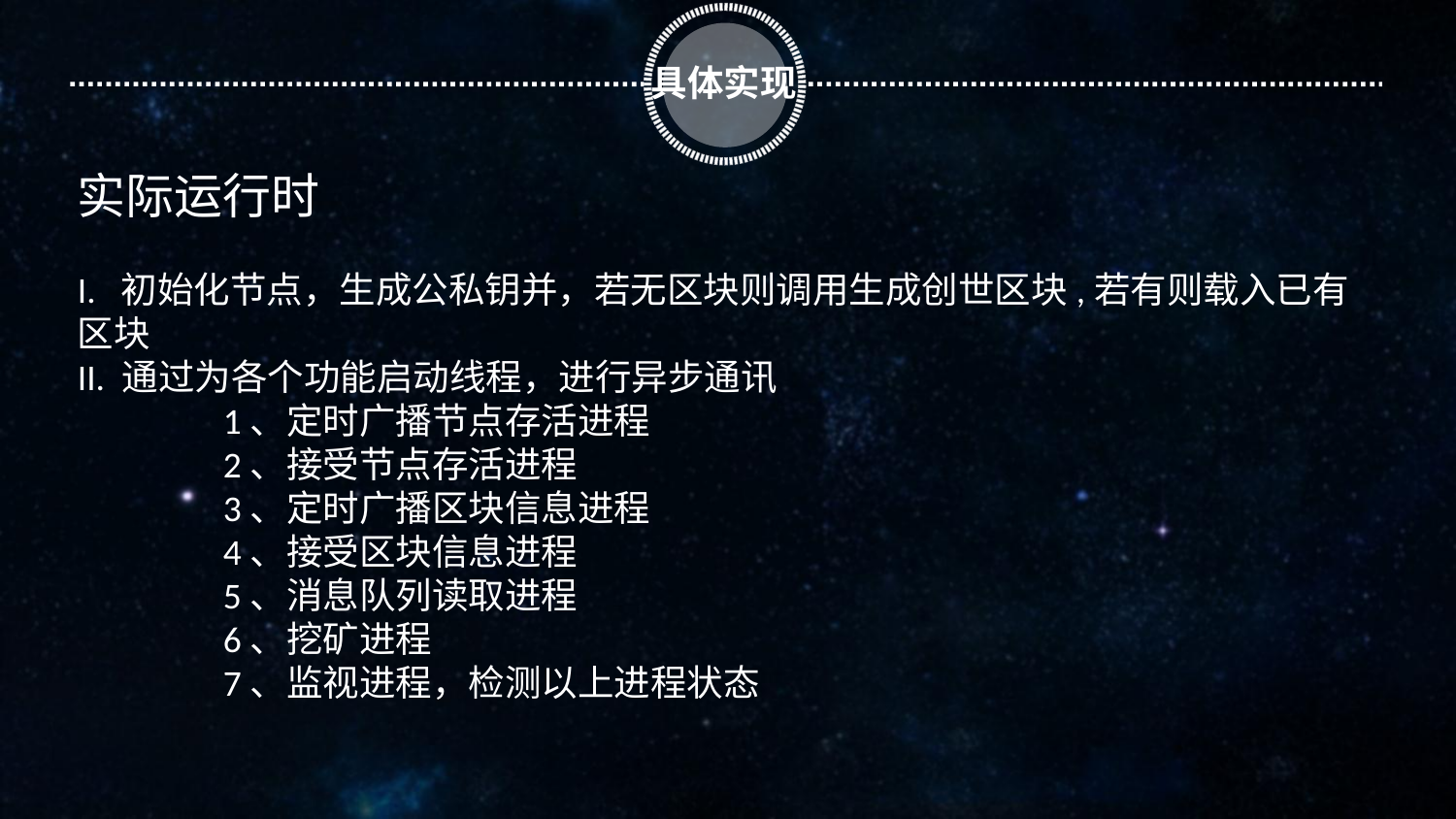

具体实现

实际运行时

I.  初始化节点，生成公私钥并，若无区块则调用生成创世区块,若有则载入已有区块
II. 通过为各个功能启动线程，进行异步通讯
	1、定时广播节点存活进程
	2、接受节点存活进程
	3、定时广播区块信息进程
	4、接受区块信息进程
	5、消息队列读取进程
	6、挖矿进程
	7、监视进程，检测以上进程状态